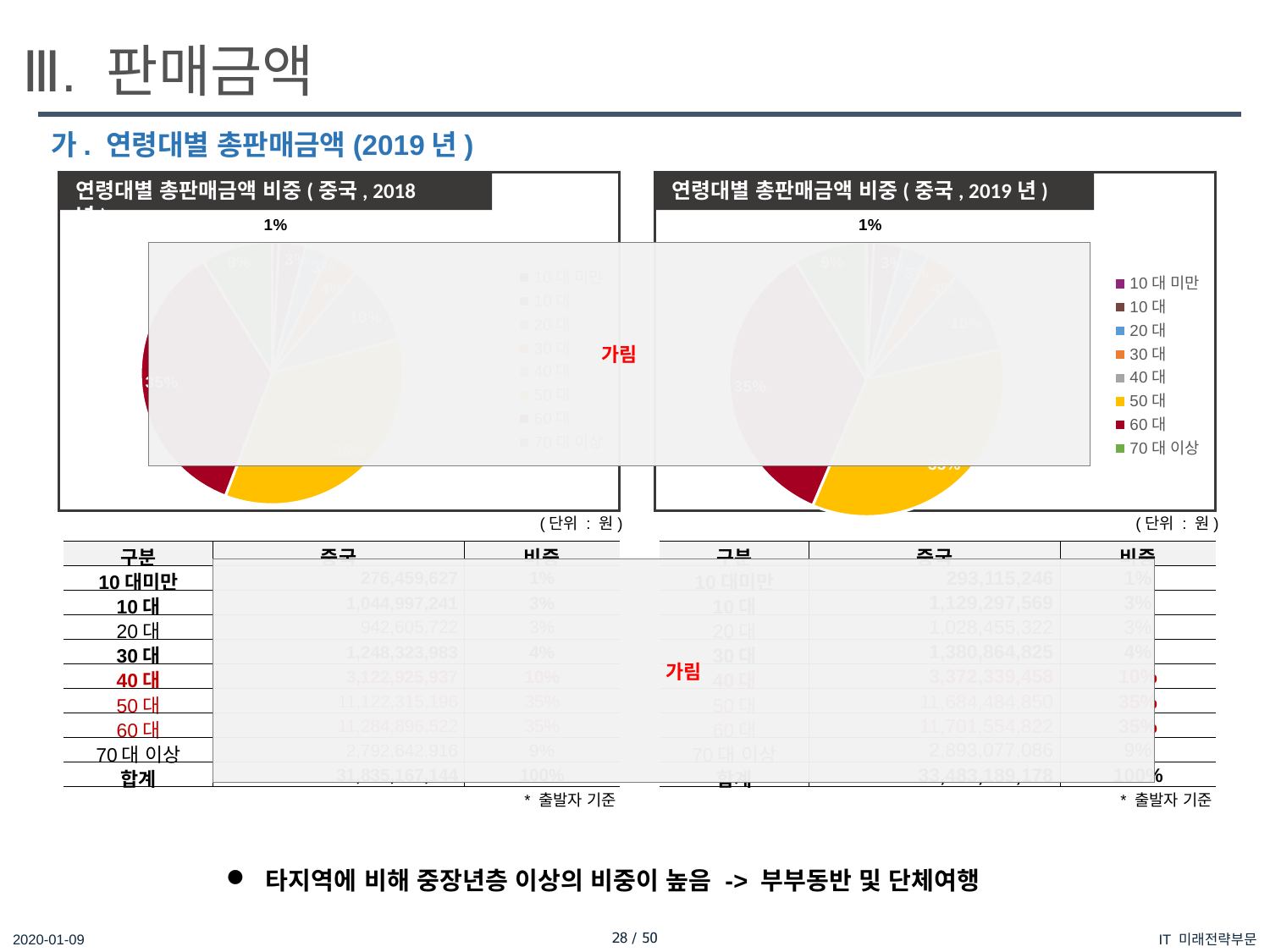

Ⅲ. 판매금액
가. 연령대별 총판매금액(2019년)
연령대별 총판매금액 비중(중국, 2018년)
연령대별 총판매금액 비중(중국, 2019년)

### Chart

| Category | 중국 |
|---|---|
| 10대 미만 | 0.0086840953512036 |
| 10대 | 0.032825247509245495 |
| 20대 | 0.029608945281685246 |
| 30대 | 0.03921210708124938 |
| 40대 | 0.09809673443440929 |
| 50대 | 0.3493719742601142 |
| 60대 | 0.3544789468500364 |
| 70대 이상 | 0.08772194923205646 |

### Chart

| Category | 중국 |
|---|---|
| 10대 미만 | 0.008754101780501549 |
| 10대 | 0.03372730007875118 |
| 20대 | 0.030715572418524056 |
| 30대 | 0.04124054066830921 |
| 40대 | 0.10071739104875299 |
| 50대 | 0.34896570896768836 |
| 60대 | 0.3494755161998864 |
| 70대 이상 | 0.08640386883758627 |
가림
(단위 : 원)
(단위 : 원)
| 구분 | 중국 | 비중 |
| --- | --- | --- |
| 10대미만 | 276,459,627 | 1% |
| 10대 | 1,044,997,241 | 3% |
| 20대 | 942,605,722 | 3% |
| 30대 | 1,248,323,983 | 4% |
| 40대 | 3,122,925,937 | 10% |
| 50대 | 11,122,315,196 | 35% |
| 60대 | 11,284,896,522 | 35% |
| 70대 이상 | 2,792,642,916 | 9% |
| 합계 | 31,835,167,144 | 100% |
| 구분 | 중국 | 비중 |
| --- | --- | --- |
| 10대미만 | 293,115,246 | 1% |
| 10대 | 1,129,297,569 | 3% |
| 20대 | 1,028,455,322 | 3% |
| 30대 | 1,380,864,825 | 4% |
| 40대 | 3,372,339,458 | 10% |
| 50대 | 11,684,484,850 | 35% |
| 60대 | 11,701,554,822 | 35% |
| 70대 이상 | 2,893,077,086 | 9% |
| 합계 | 33,483,189,178 | 100% |
가림
* 출발자 기준
* 출발자 기준
타지역에 비해 중장년층 이상의 비중이 높음 -> 부부동반 및 단체여행
28 / 50
IT 미래전략부문
2020-01-09